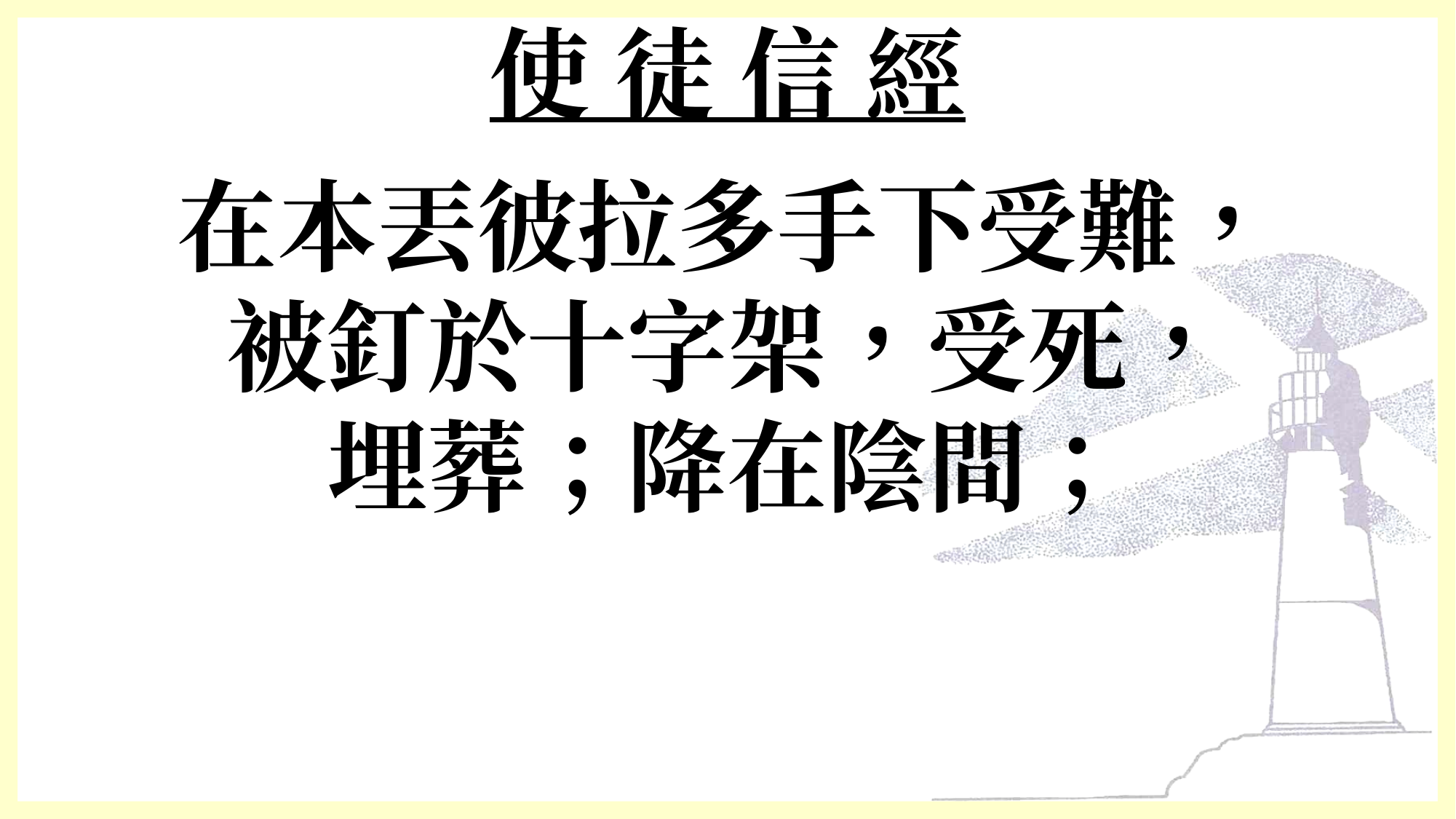

# 使 徒 信 經
在本丟彼拉多手下受難，
被釘於十字架，受死，
埋葬；降在陰間；